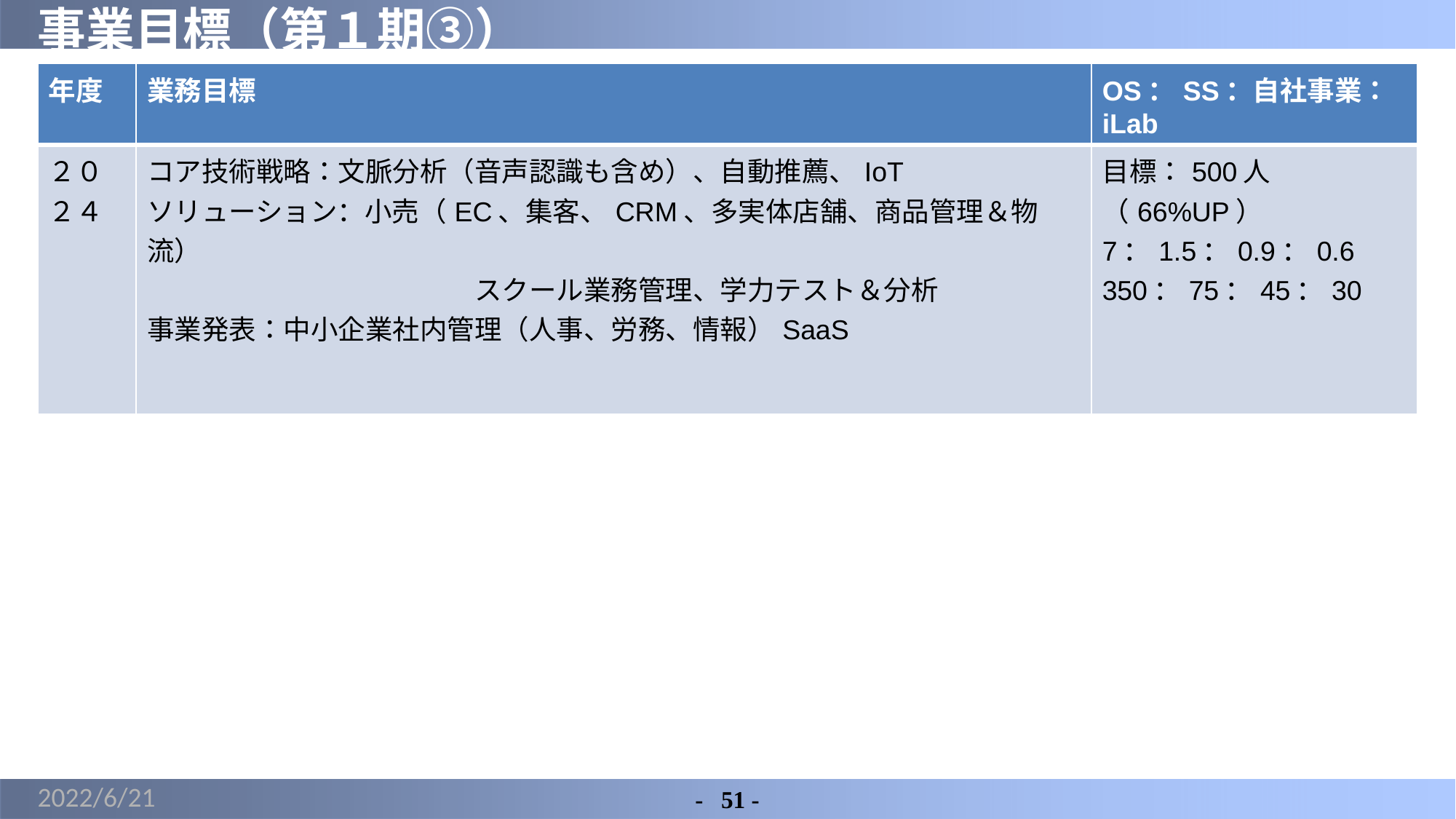

# 事業目標（第１期③）
| 年度 | 業務目標 | OS：SS：自社事業：iLab |
| --- | --- | --- |
| ２０２４ | コア技術戦略：文脈分析（音声認識も含め）、自動推薦、IoT ソリューション：小売（EC、集客、CRM、多実体店舗、商品管理＆物流） 　　　　　　　　　　　　スクール業務管理、学力テスト＆分析 事業発表：中小企業社内管理（人事、労務、情報）SaaS | 目標：500人（66%UP） 7：1.5：0.9：0.6 350：75：45：30 |
2022/6/21
-	51 -